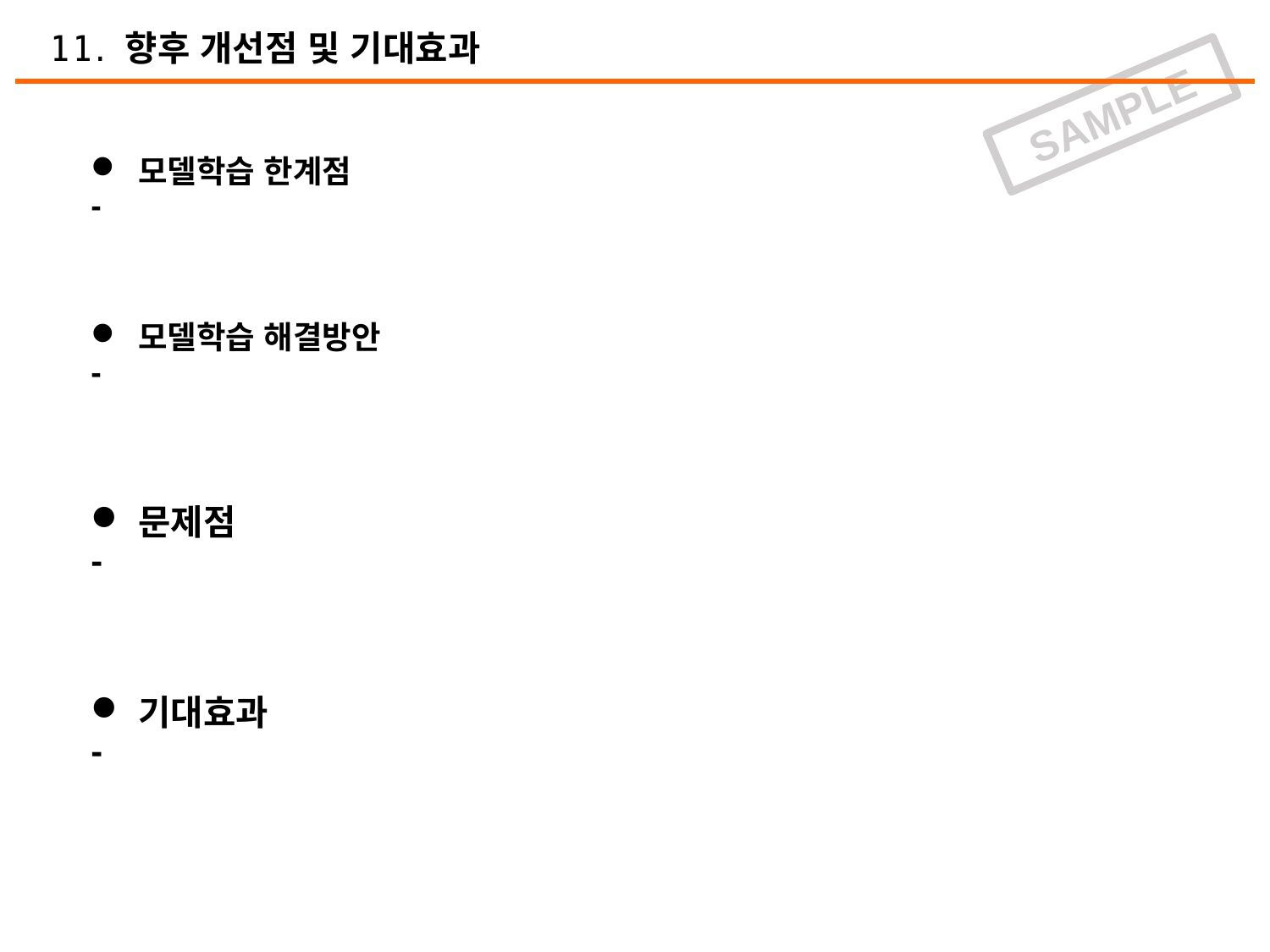

11. 향후 개선점 및 기대효과
SAMPLE
모델학습 한계점
-

모델학습 해결방안
-

문제점
-

기대효과
-